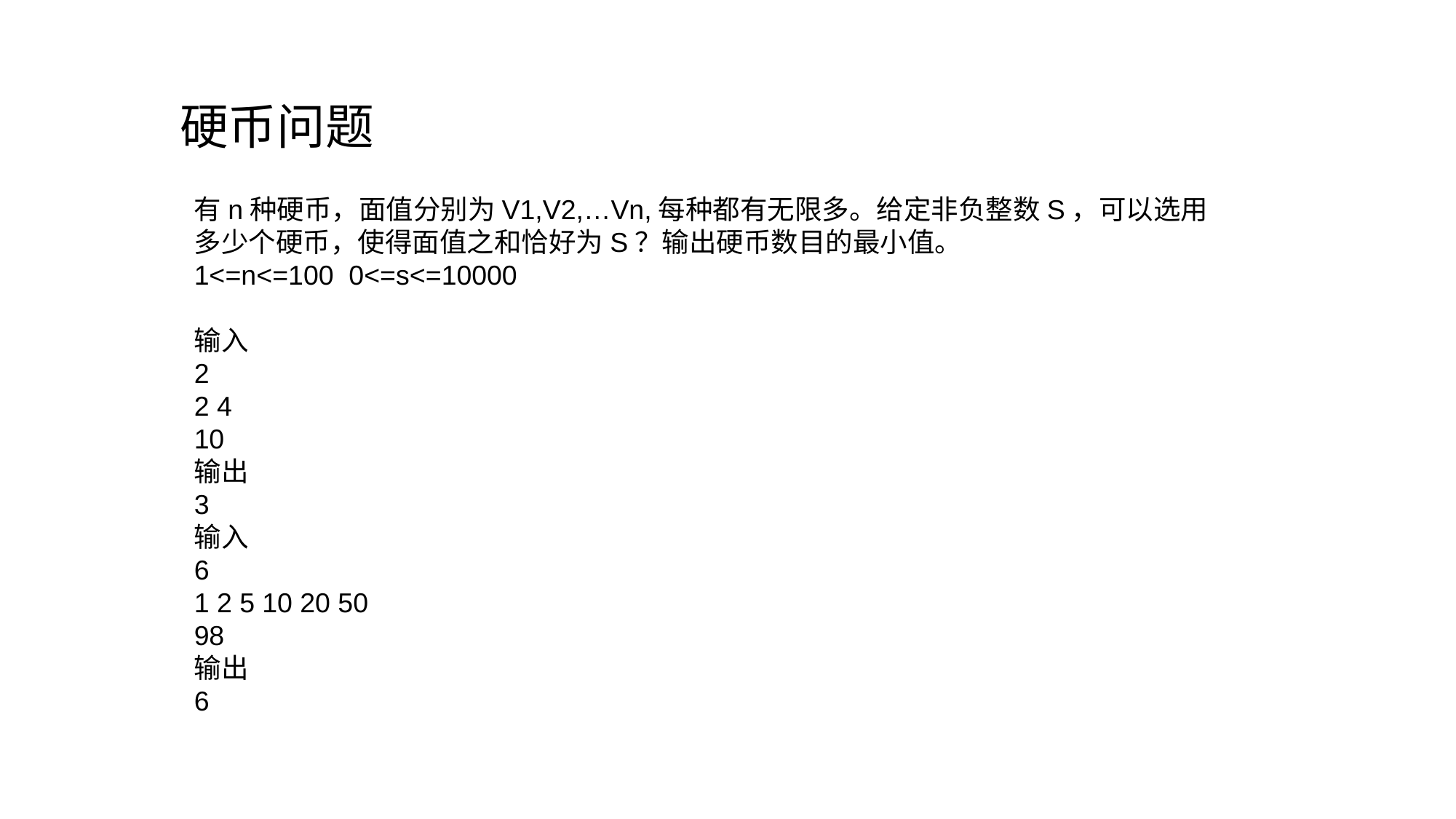

硬币问题
有n种硬币，面值分别为V1,V2,…Vn,每种都有无限多。给定非负整数S，可以选用多少个硬币，使得面值之和恰好为S？输出硬币数目的最小值。
1<=n<=100  0<=s<=10000

输入
2
2 4
10
输出
3
输入
6
1 2 5 10 20 50
98
输出
6